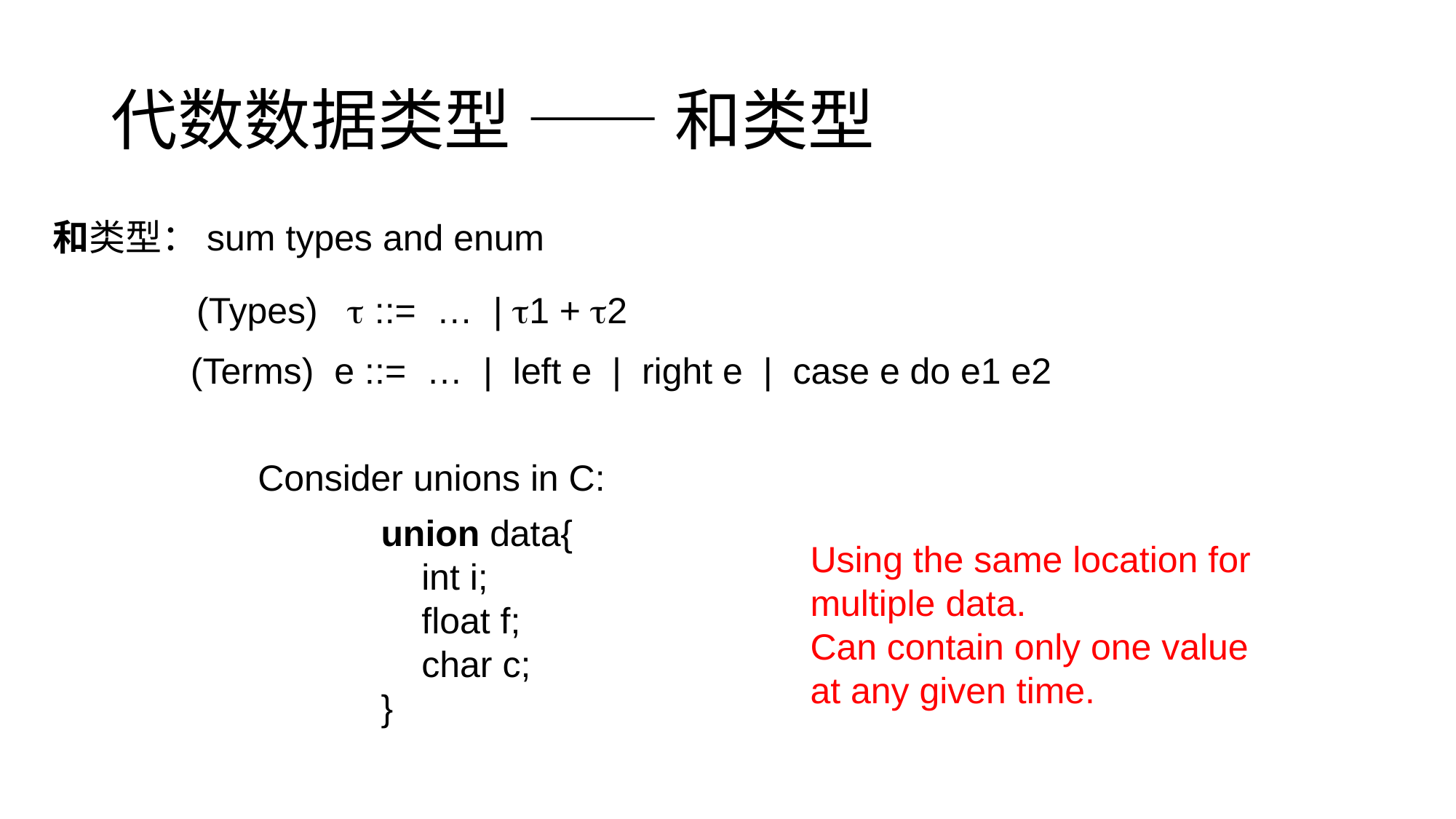

# 代数数据类型 —— 和类型
和类型：sum types and enum
(Types)   τ ::=  …  | τ1 + τ2
(Terms)  e ::=  …  |  left e  |  right e  |  case e do e1 e2
Consider unions in C:
union data{
    int i;
    float f;
    char c;
}
Using the same location for multiple data.
Can contain only one value at any given time.